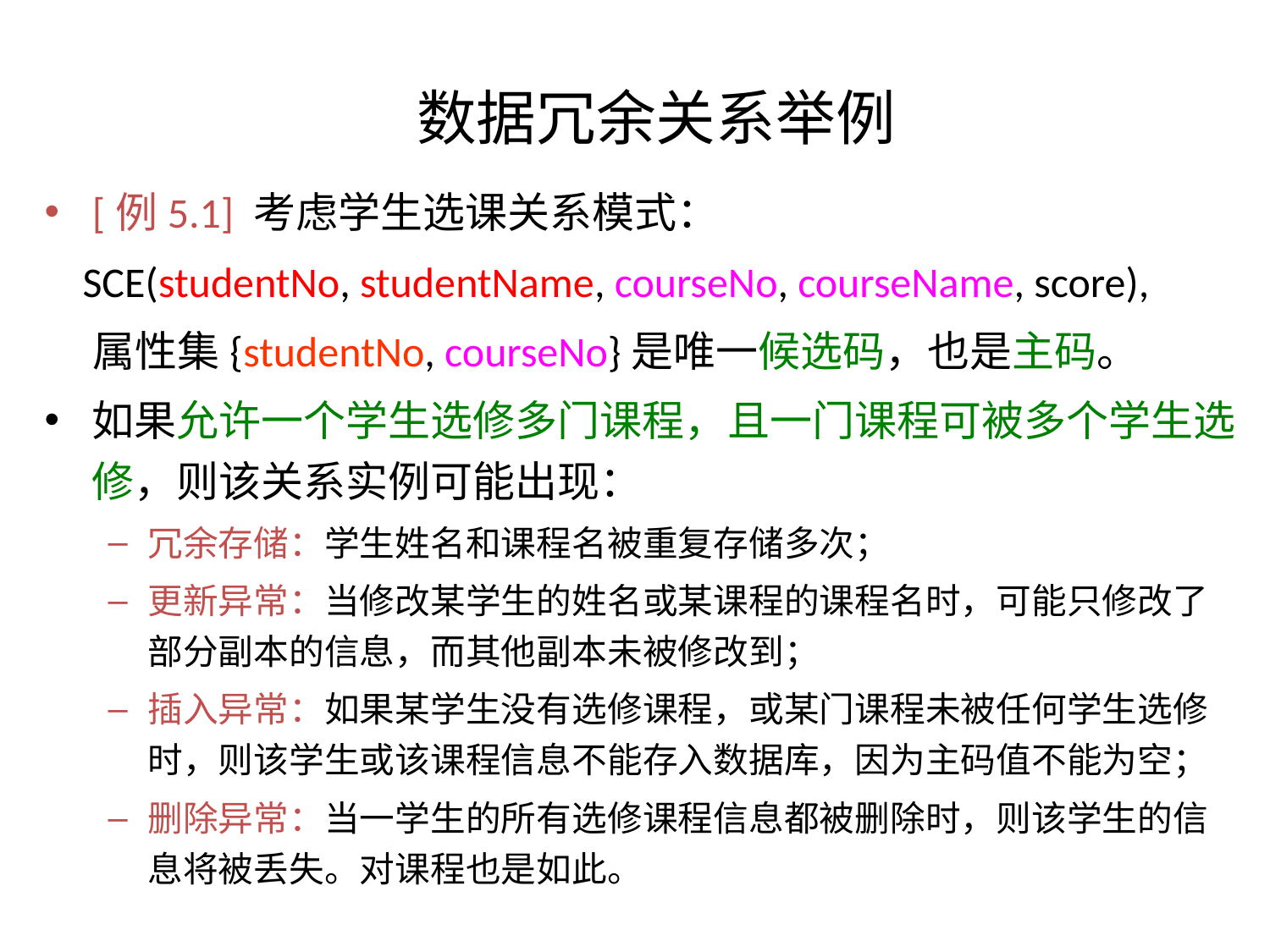

# 数据冗余关系举例
[例5.1] 考虑学生选课关系模式：
    SCE(studentNo, studentName, courseNo, courseName, score),
    属性集{studentNo, courseNo}是唯一候选码，也是主码。
如果允许一个学生选修多门课程，且一门课程可被多个学生选修，则该关系实例可能出现：
冗余存储：学生姓名和课程名被重复存储多次；
更新异常：当修改某学生的姓名或某课程的课程名时，可能只修改了部分副本的信息，而其他副本未被修改到；
插入异常：如果某学生没有选修课程，或某门课程未被任何学生选修时，则该学生或该课程信息不能存入数据库，因为主码值不能为空；
删除异常：当一学生的所有选修课程信息都被删除时，则该学生的信息将被丢失。对课程也是如此。